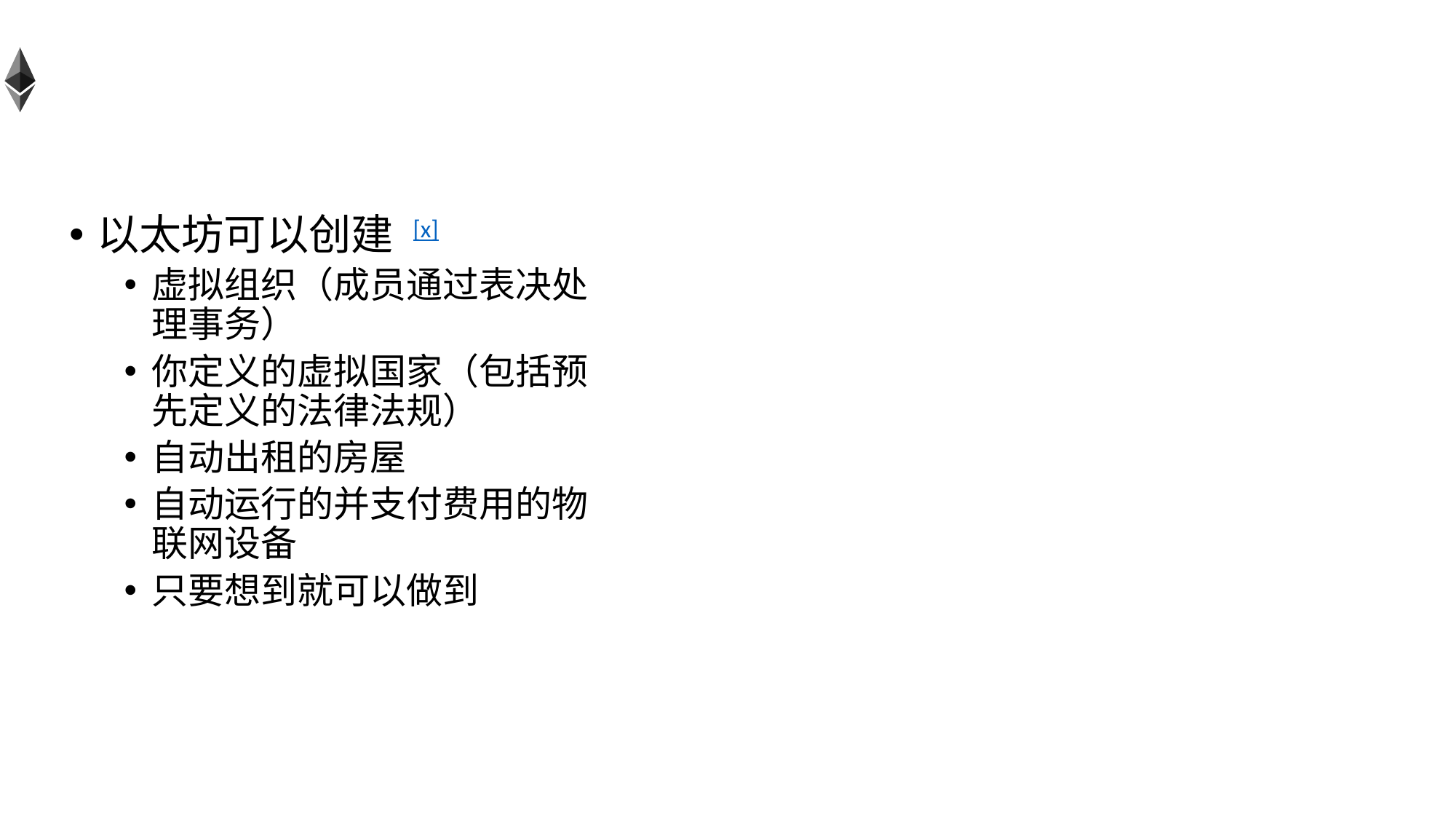

#
以太坊可以创建 [x]
虚拟组织（成员通过表决处理事务）
你定义的虚拟国家（包括预先定义的法律法规）
自动出租的房屋
自动运行的并支付费用的物联网设备
只要想到就可以做到